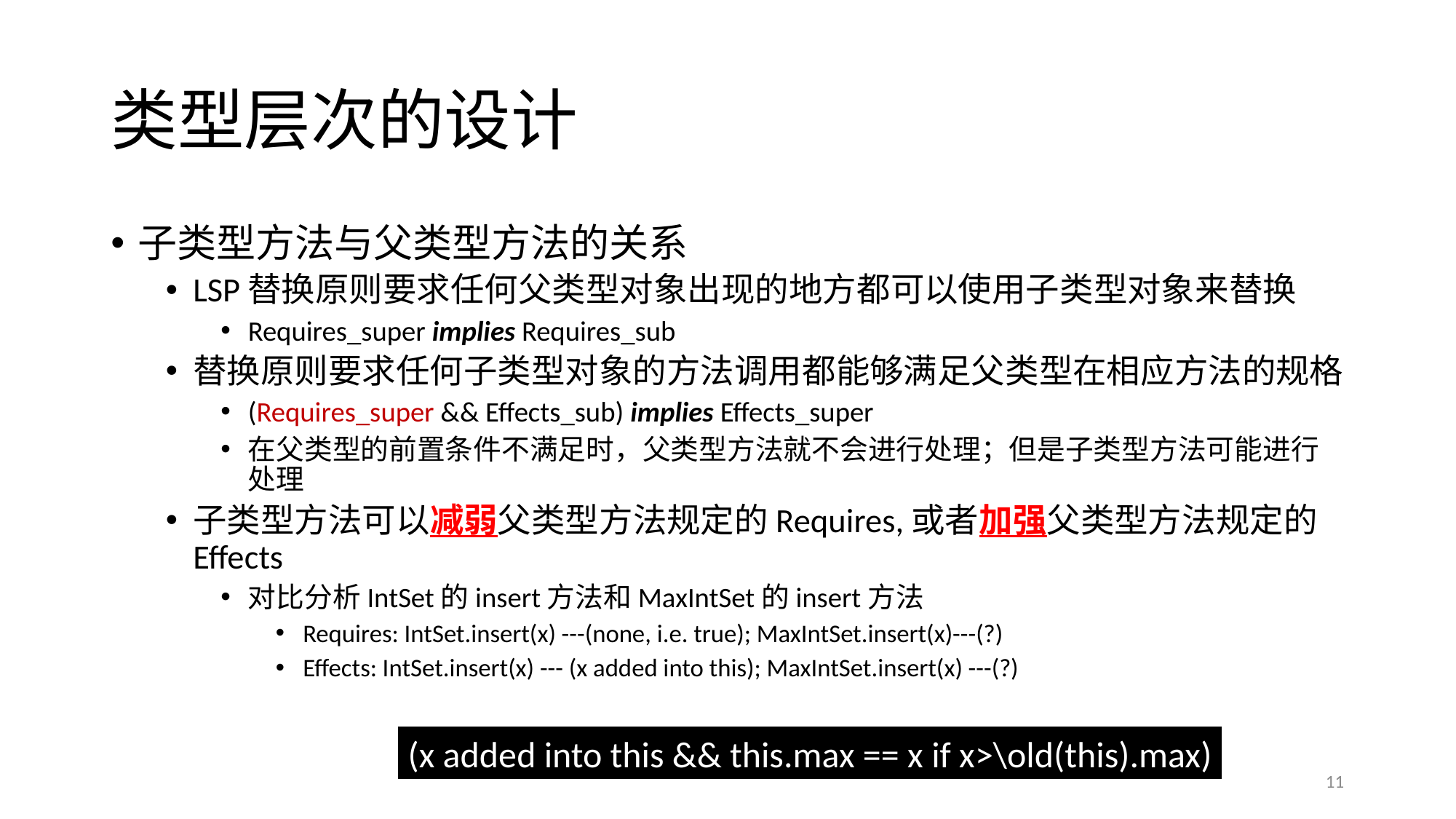

# 类型层次的设计
子类型方法与父类型方法的关系
LSP替换原则要求任何父类型对象出现的地方都可以使用子类型对象来替换
Requires_super implies Requires_sub
替换原则要求任何子类型对象的方法调用都能够满足父类型在相应方法的规格
(Requires_super && Effects_sub) implies Effects_super
在父类型的前置条件不满足时，父类型方法就不会进行处理；但是子类型方法可能进行处理
子类型方法可以减弱父类型方法规定的Requires,或者加强父类型方法规定的Effects
对比分析IntSet的insert方法和MaxIntSet的insert方法
Requires: IntSet.insert(x) ---(none, i.e. true); MaxIntSet.insert(x)---(?)
Effects: IntSet.insert(x) --- (x added into this); MaxIntSet.insert(x) ---(?)
(x added into this && this.max == x if x>\old(this).max)
11